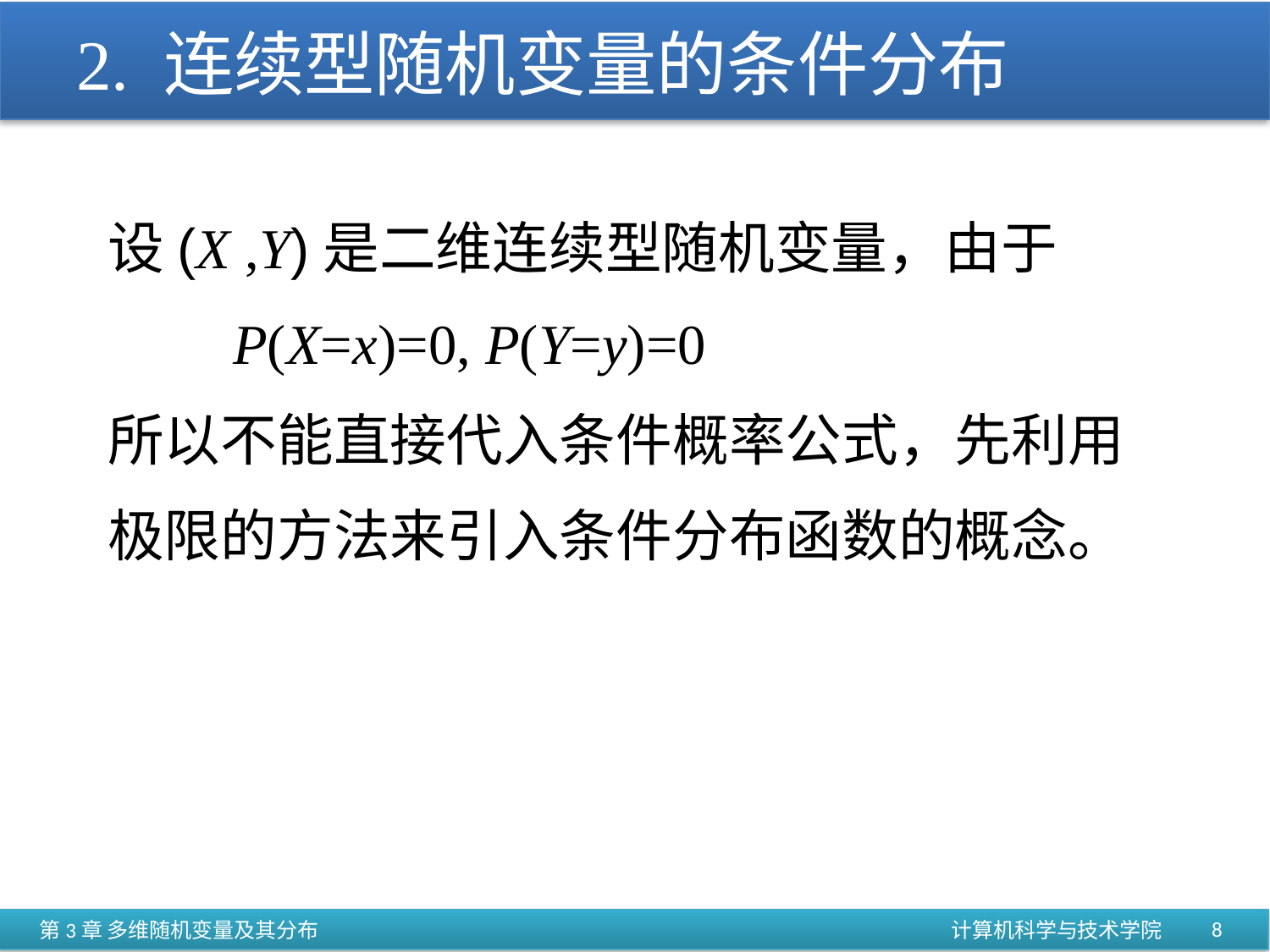

# 2. 连续型随机变量的条件分布
设(X ,Y)是二维连续型随机变量，由于
        P(X=x)=0, P(Y=y)=0
所以不能直接代入条件概率公式，先利用
极限的方法来引入条件分布函数的概念。